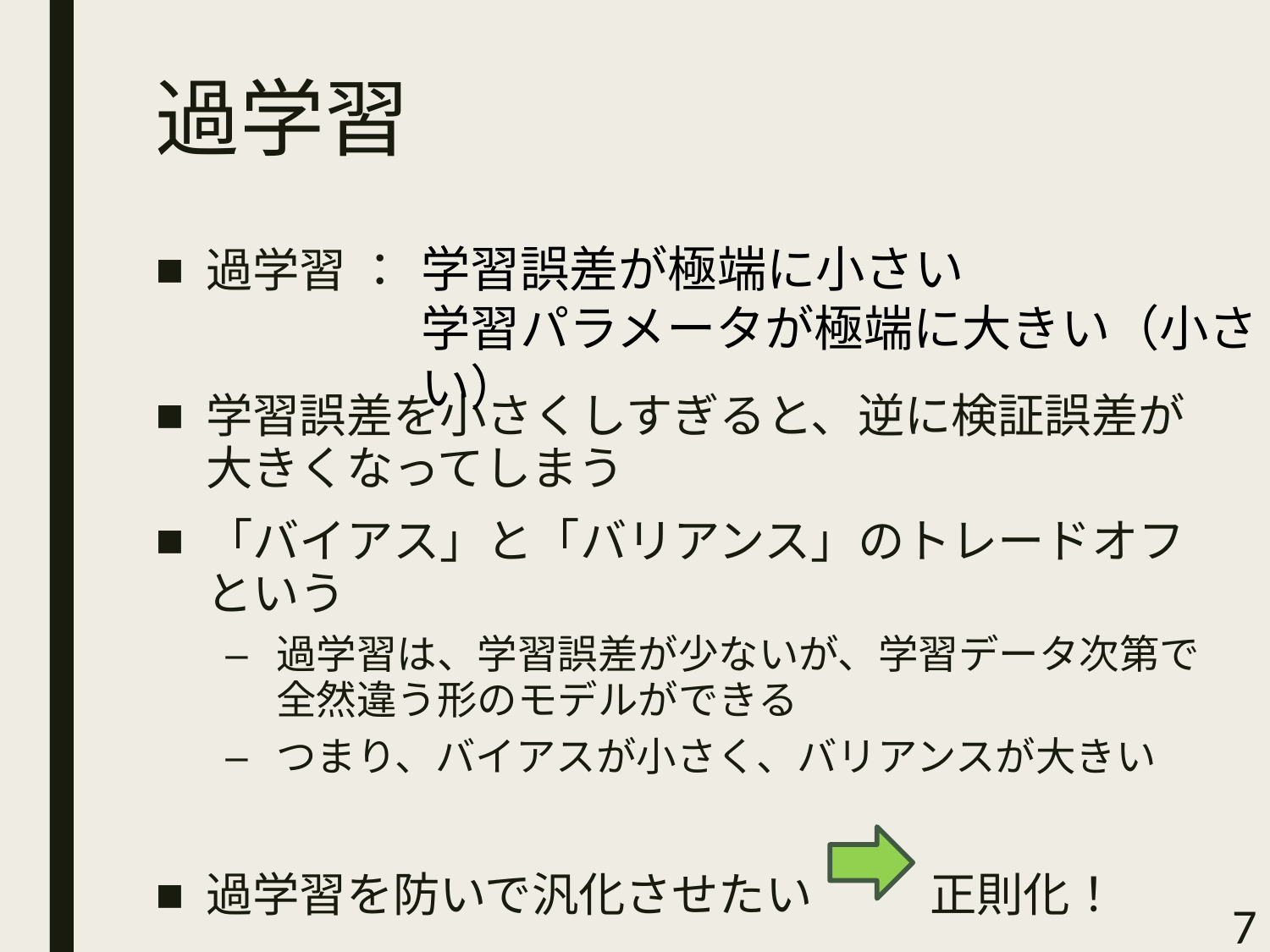

# 過学習
学習誤差が極端に小さい
学習パラメータが極端に大きい（小さい）
過学習 ：

学習誤差を小さくしすぎると、逆に検証誤差が大きくなってしまう
「バイアス」と「バリアンス」のトレードオフという
過学習は、学習誤差が少ないが、学習データ次第で全然違う形のモデルができる
つまり、バイアスが小さく、バリアンスが大きい

過学習を防いで汎化させたい　	正則化！

7